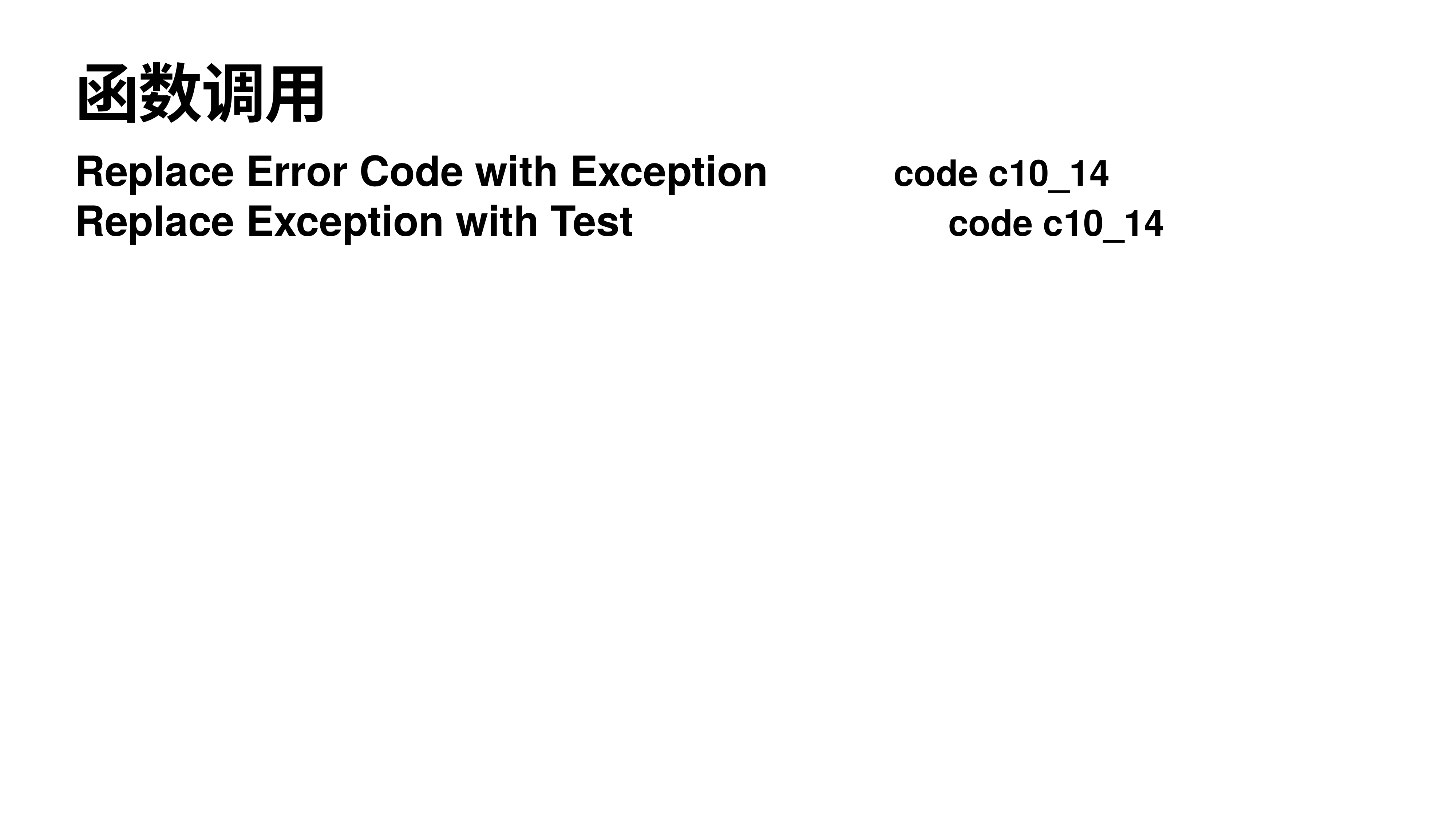

# 函数调用
Replace Error Code with Exception			code c10_14
Replace Exception with Test						code c10_14